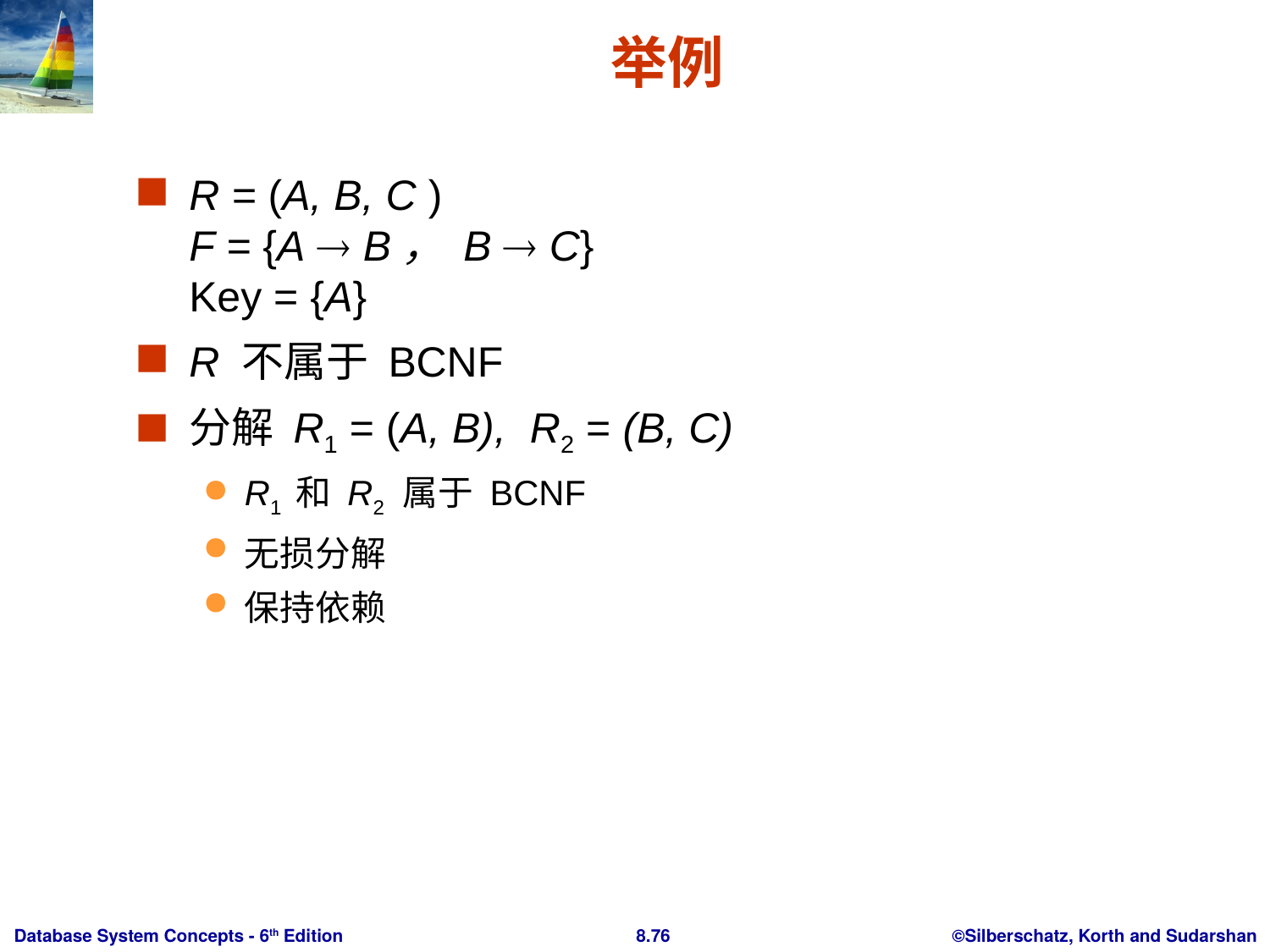

# 举例
R = (A, B, C )
F = {A → B， B → C}
Key = {A}
R 不属于 BCNF
分解 R1 = (A, B),  R2 = (B, C)
R1 和 R2 属于 BCNF
无损分解
保持依赖